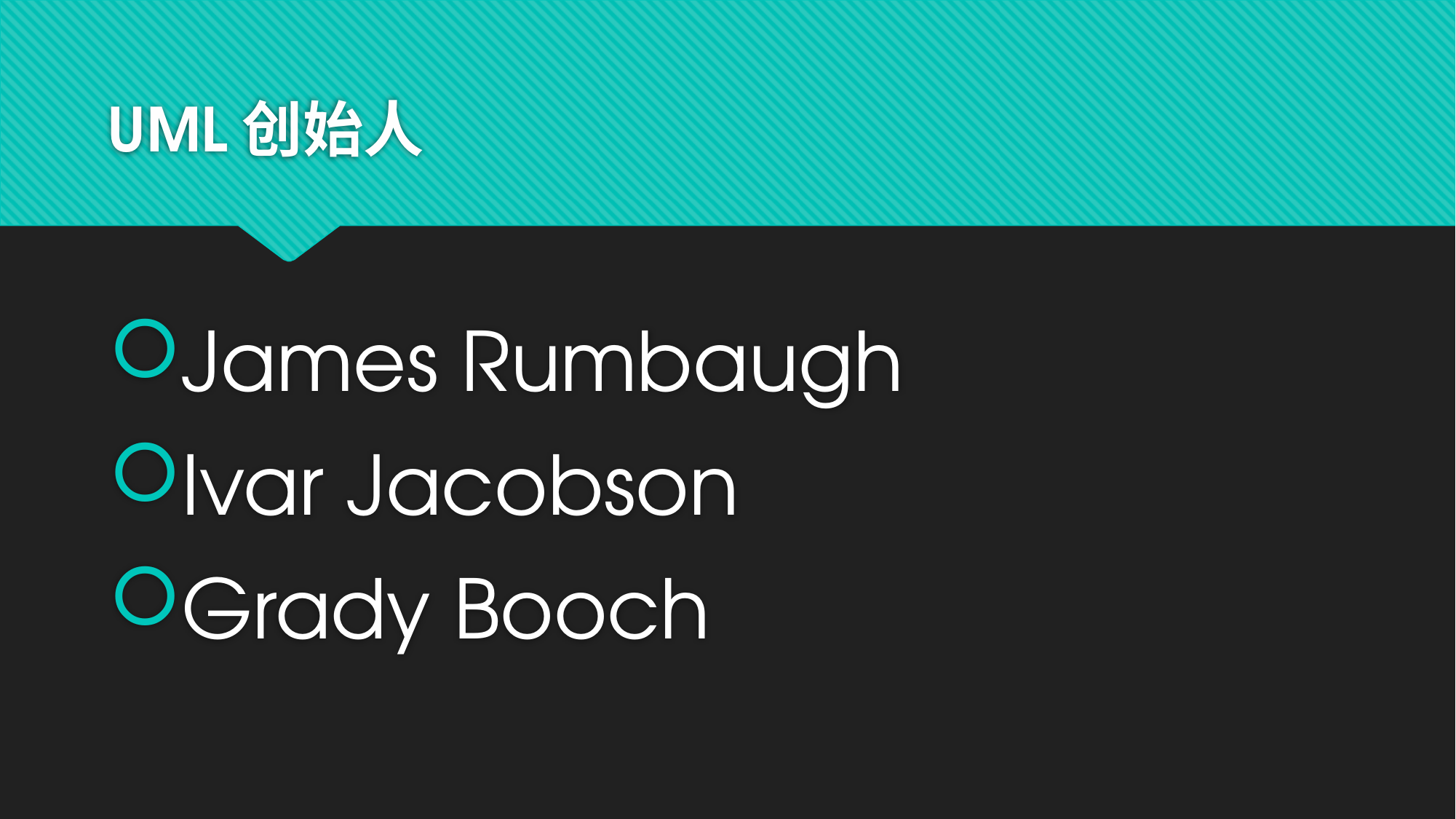

# UML创始人
James Rumbaugh
Ivar Jacobson
Grady Booch